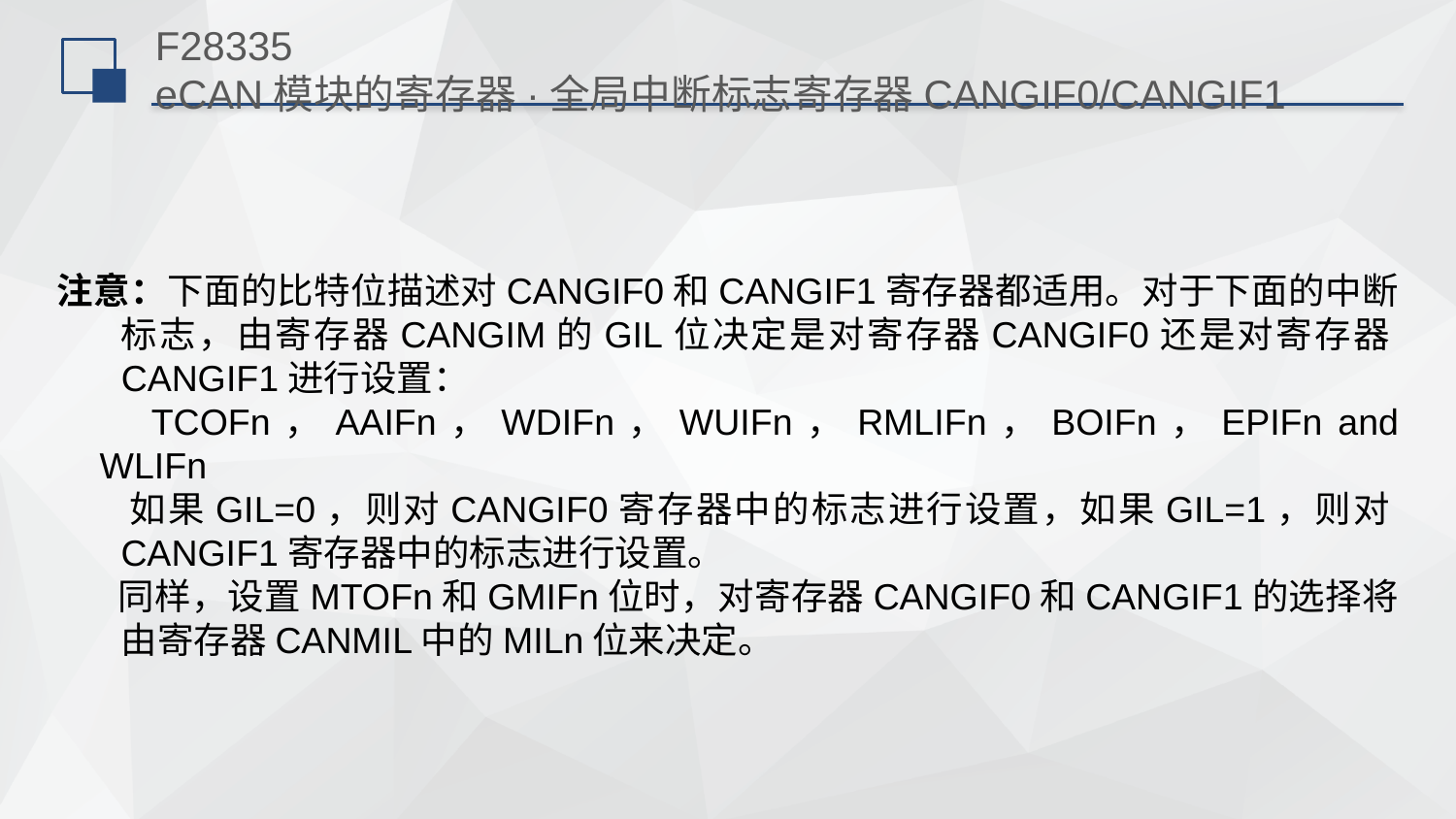

# F28335 eCAN模块的寄存器·全局中断标志寄存器CANGIF0/CANGIF1
注意：下面的比特位描述对CANGIF0和CANGIF1寄存器都适用。对于下面的中断标志，由寄存器CANGIM的GIL位决定是对寄存器CANGIF0还是对寄存器CANGIF1进行设置：
      TCOFn，AAIFn，WDIFn，WUIFn，RMLIFn，BOIFn，EPIFn and WLIFn
      如果GIL=0，则对CANGIF0寄存器中的标志进行设置，如果GIL=1，则对CANGIF1寄存器中的标志进行设置。
      同样，设置MTOFn和GMIFn位时，对寄存器CANGIF0和CANGIF1的选择将由寄存器CANMIL中的MILn位来决定。